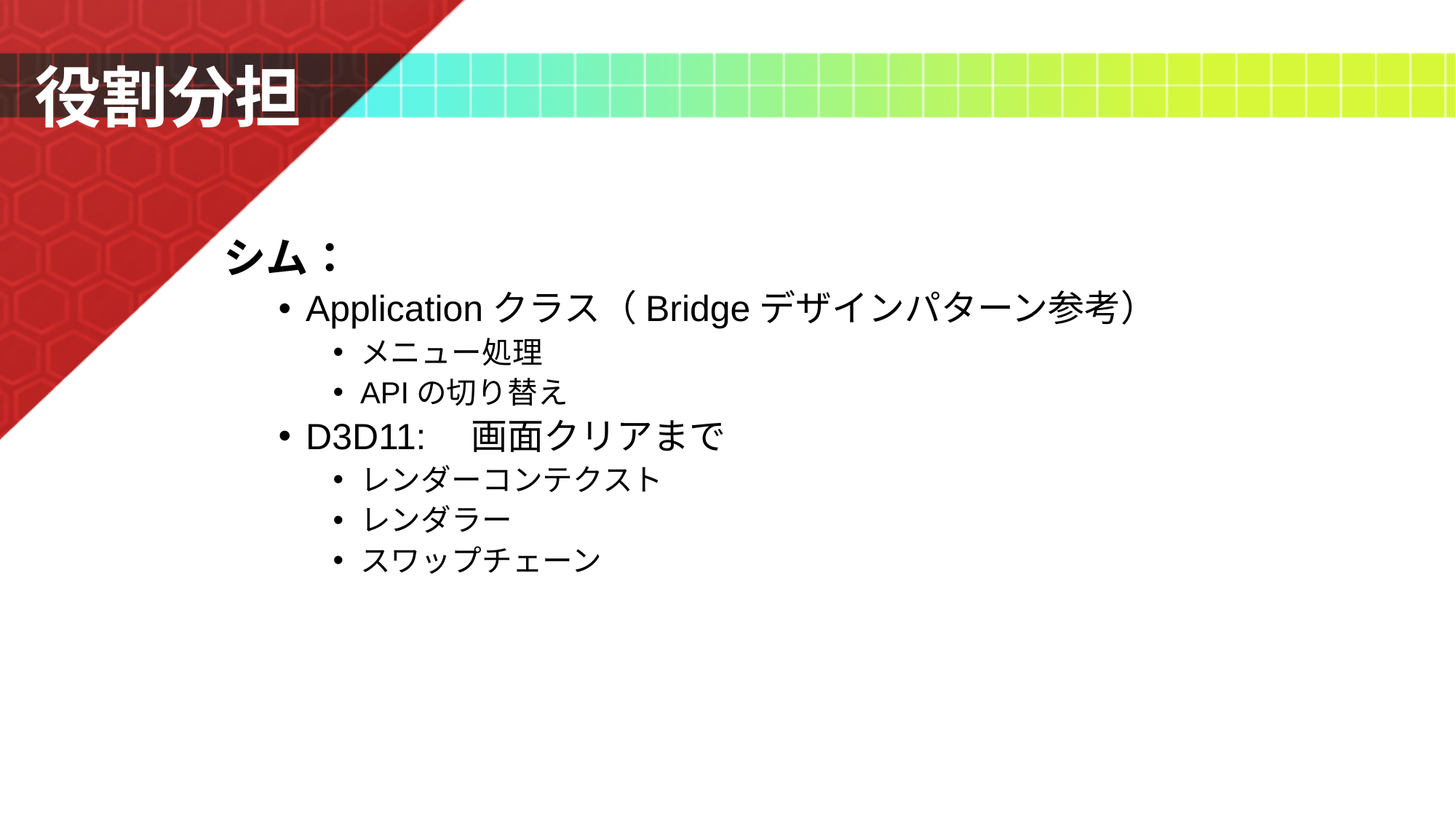

# 役割分担
シム：
Applicationクラス（Bridgeデザインパターン参考）
メニュー処理
APIの切り替え
D3D11:　画面クリアまで
レンダーコンテクスト
レンダラー
スワップチェーン